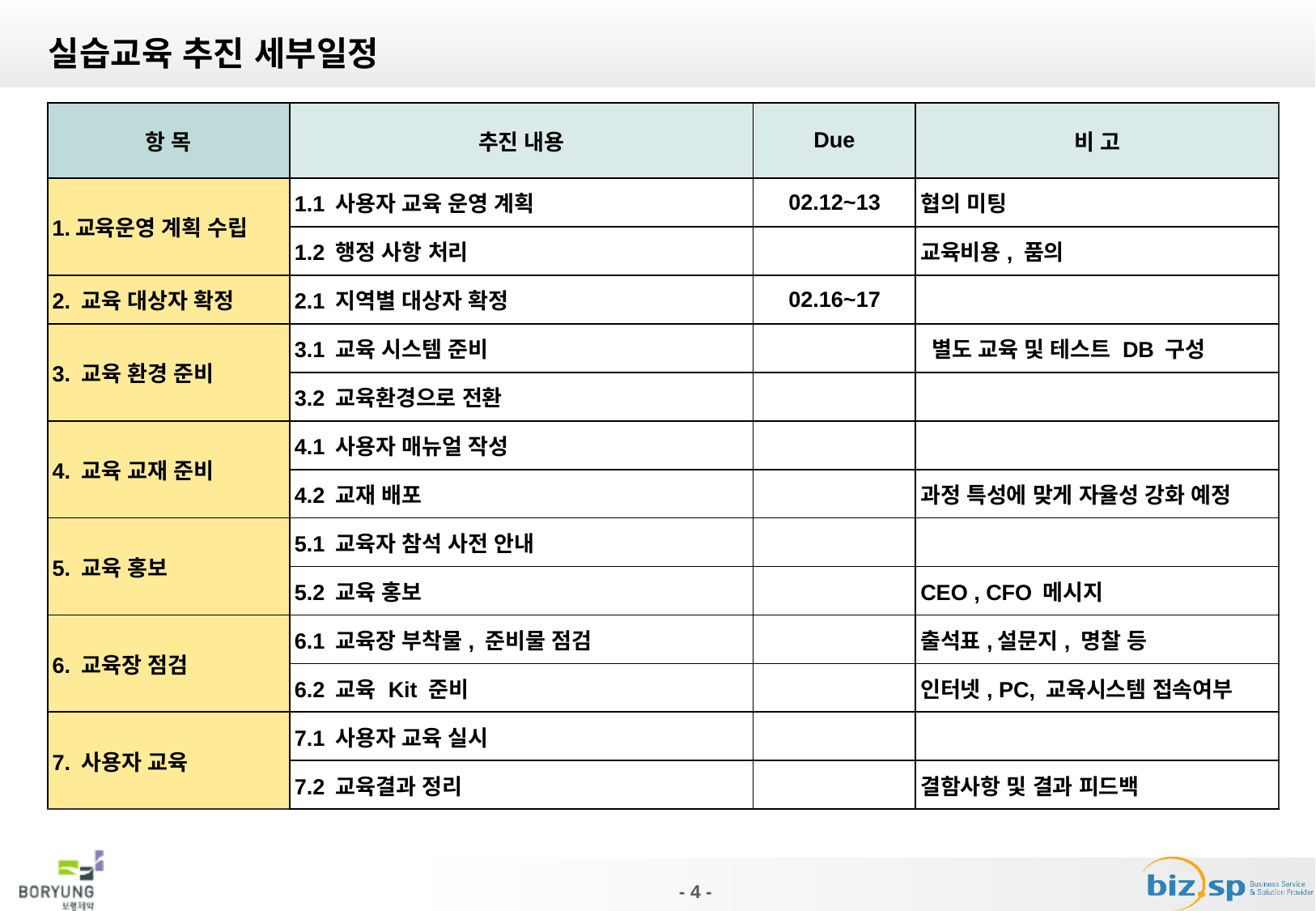

# 실습교육 추진 세부일정
| 항 목 | 추진 내용 | Due | 비 고 |
| --- | --- | --- | --- |
| 1.교육운영 계획 수립 | 1.1 사용자 교육 운영 계획 | 02.12~13 | 협의 미팅 |
|  | 1.2 행정 사항 처리 |  | 교육비용, 품의 |
| 2. 교육 대상자 확정 | 2.1 지역별 대상자 확정 | 02.16~17 |  |
| 3. 교육 환경 준비 | 3.1 교육 시스템 준비 |  | 별도 교육 및 테스트 DB 구성 |
|  | 3.2 교육환경으로 전환 |  |  |
| 4. 교육 교재 준비 | 4.1 사용자 매뉴얼 작성 |  |  |
|  | 4.2 교재 배포 |  | 과정 특성에 맞게 자율성 강화 예정 |
| 5. 교육 홍보 | 5.1 교육자 참석 사전 안내 |  |  |
|  | 5.2 교육 홍보 |  | CEO , CFO 메시지 |
| 6. 교육장 점검 | 6.1 교육장 부착물, 준비물 점검 |  | 출석표,설문지, 명찰 등 |
|  | 6.2 교육 Kit 준비 |  | 인터넷, PC, 교육시스템 접속여부 |
| 7. 사용자 교육 | 7.1 사용자 교육 실시 |  |  |
|  | 7.2 교육결과 정리 |  | 결함사항 및 결과 피드백 |